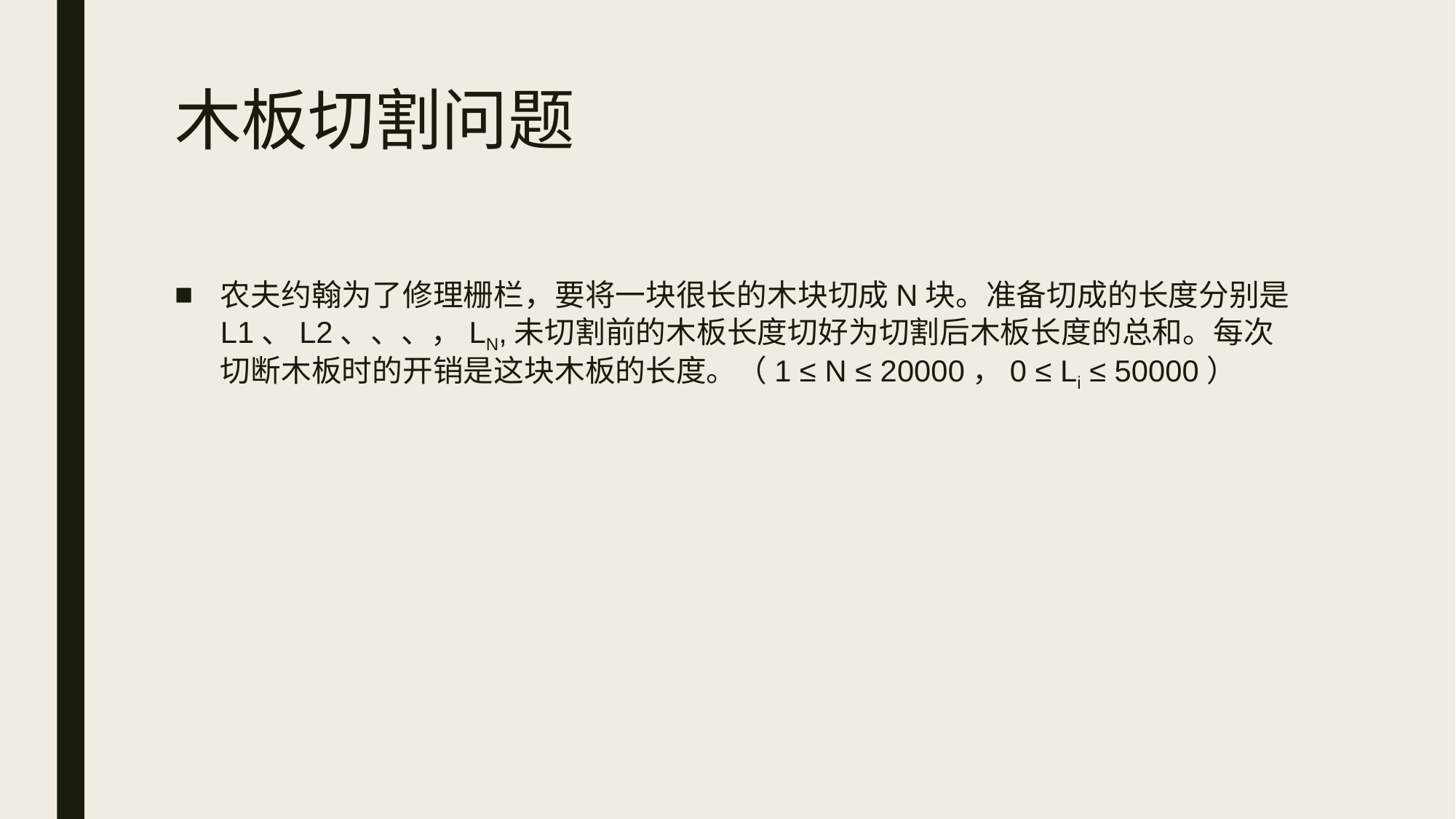

# 木板切割问题
农夫约翰为了修理栅栏，要将一块很长的木块切成N块。准备切成的长度分别是L1、L2、、、，LN,未切割前的木板长度切好为切割后木板长度的总和。每次切断木板时的开销是这块木板的长度。（1 ≤ N ≤ 20000，0 ≤ Li ≤ 50000）